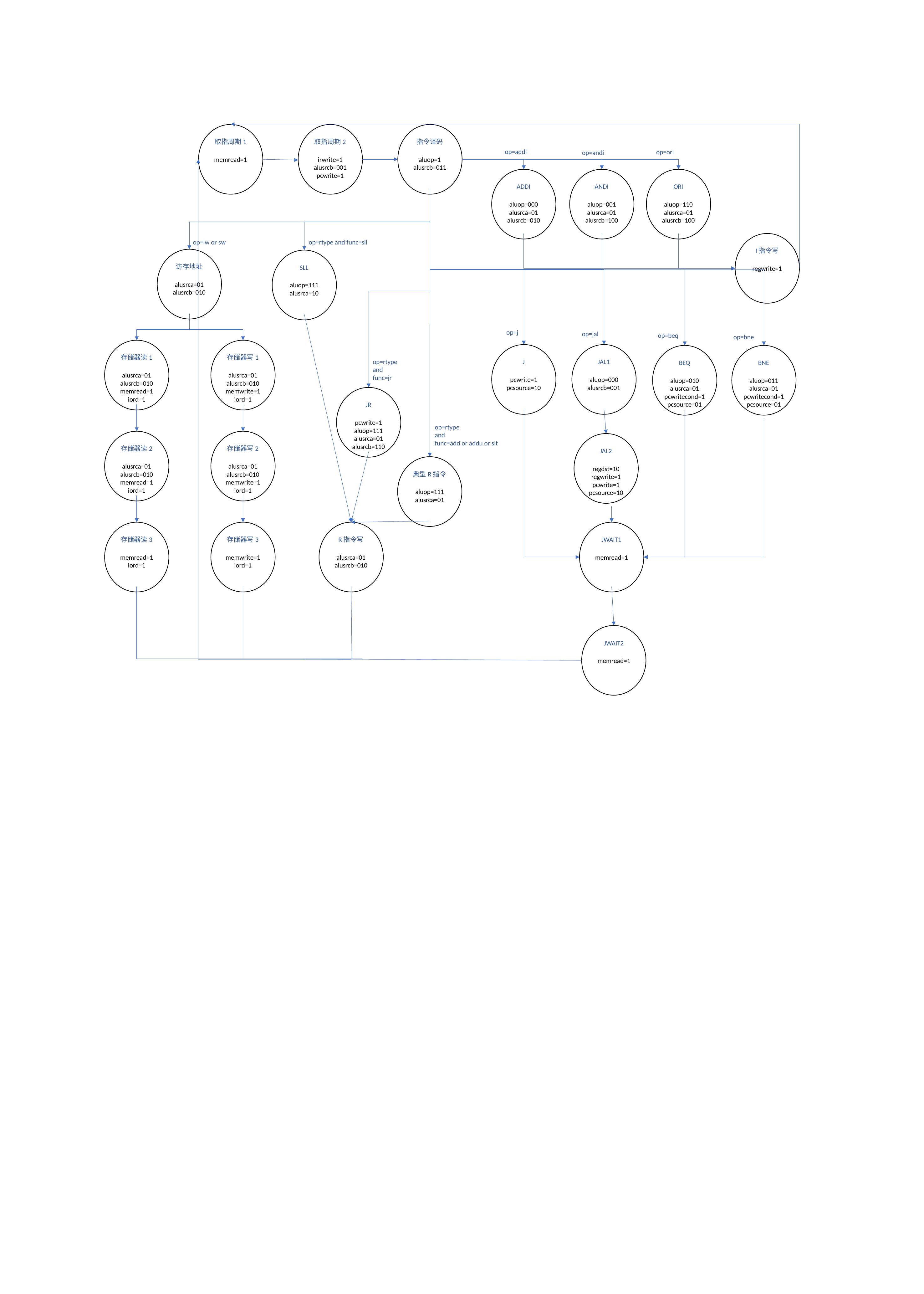

取指周期1
取指周期2
指令译码
op=addi
op=ori
op=andi
memread=1
irwrite=1
alusrcb=001
pcwrite=1
aluop=1
alusrcb=011

ADDI
ANDI
ORI
aluop=000
alusrca=01
alusrcb=010
aluop=001
alusrca=01
alusrcb=100
aluop=110
alusrca=01
alusrcb=100

op=lw or sw
op=rtype and func=sll
I指令写

访存地址
SLL
regwrite=1
alusrca=01
alusrcb=010
aluop=111
alusrca=10
op=j
op=jal
op=beq
op=bne

存储器读1
存储器写1
op=rtype
and
func=jr
J
JAL1
BEQ
BNE
alusrca=01
alusrcb=010
memread=1
iord=1
alusrca=01
alusrcb=010
memwrite=1
iord=1
pcwrite=1
pcsource=10
aluop=000
alusrcb=001
aluop=010
alusrca=01
pcwritecond=1
pcsource=01
aluop=011
alusrca=01
pcwritecond=1
pcsource=01

JR
pcwrite=1
aluop=111
alusrca=01
alusrcb=110
op=rtype
and
func=add or addu or slt

存储器读2
存储器写2
JAL2

alusrca=01
alusrcb=010
memread=1
iord=1
alusrca=01
alusrcb=010
memwrite=1
iord=1
regdst=10
regwrite=1
pcwrite=1
pcsource=10
典型R指令
aluop=111
alusrca=01

JWAIT1
R指令写
存储器读3
存储器写3
memread=1
memread=1
iord=1
memwrite=1
iord=1
alusrca=01
alusrcb=010

JWAIT2
memread=1